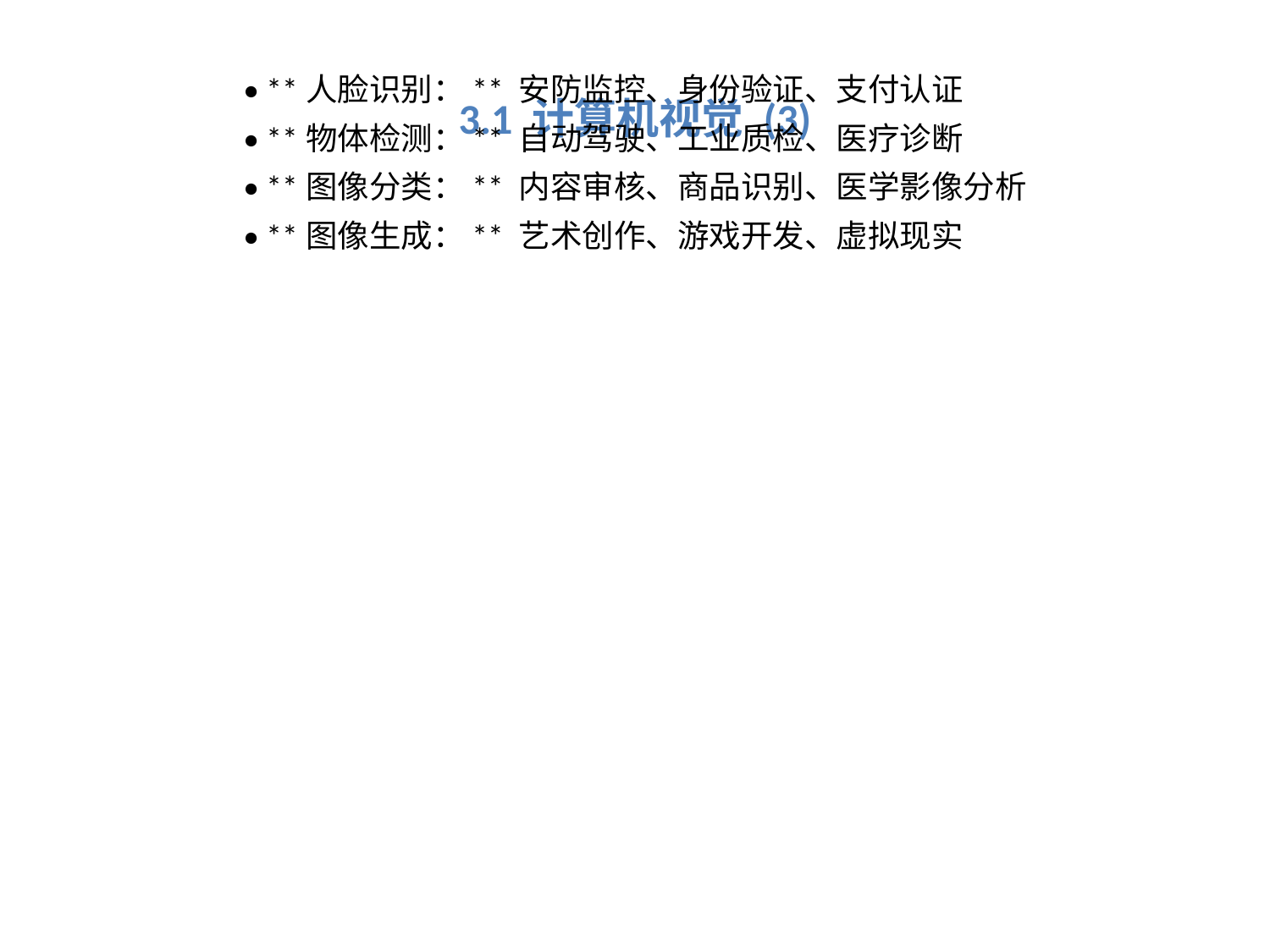

# 3.1 计算机视觉 (3)

• **人脸识别：** 安防监控、身份验证、支付认证
• **物体检测：** 自动驾驶、工业质检、医疗诊断
• **图像分类：** 内容审核、商品识别、医学影像分析
• **图像生成：** 艺术创作、游戏开发、虚拟现实